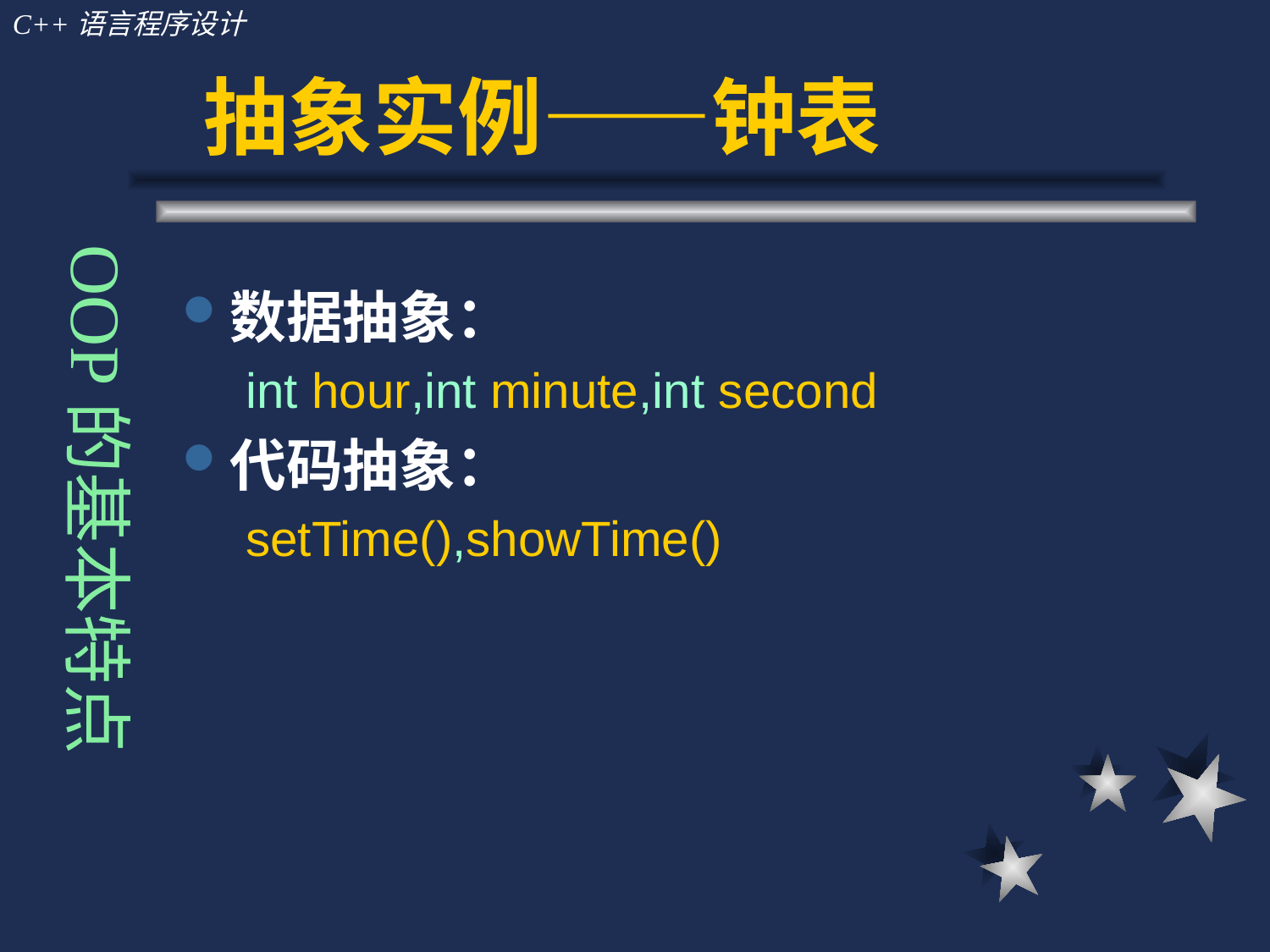

# 抽象实例——钟表
OOP的基本特点
数据抽象：
int hour,int minute,int second
代码抽象：
setTime(),showTime()

5